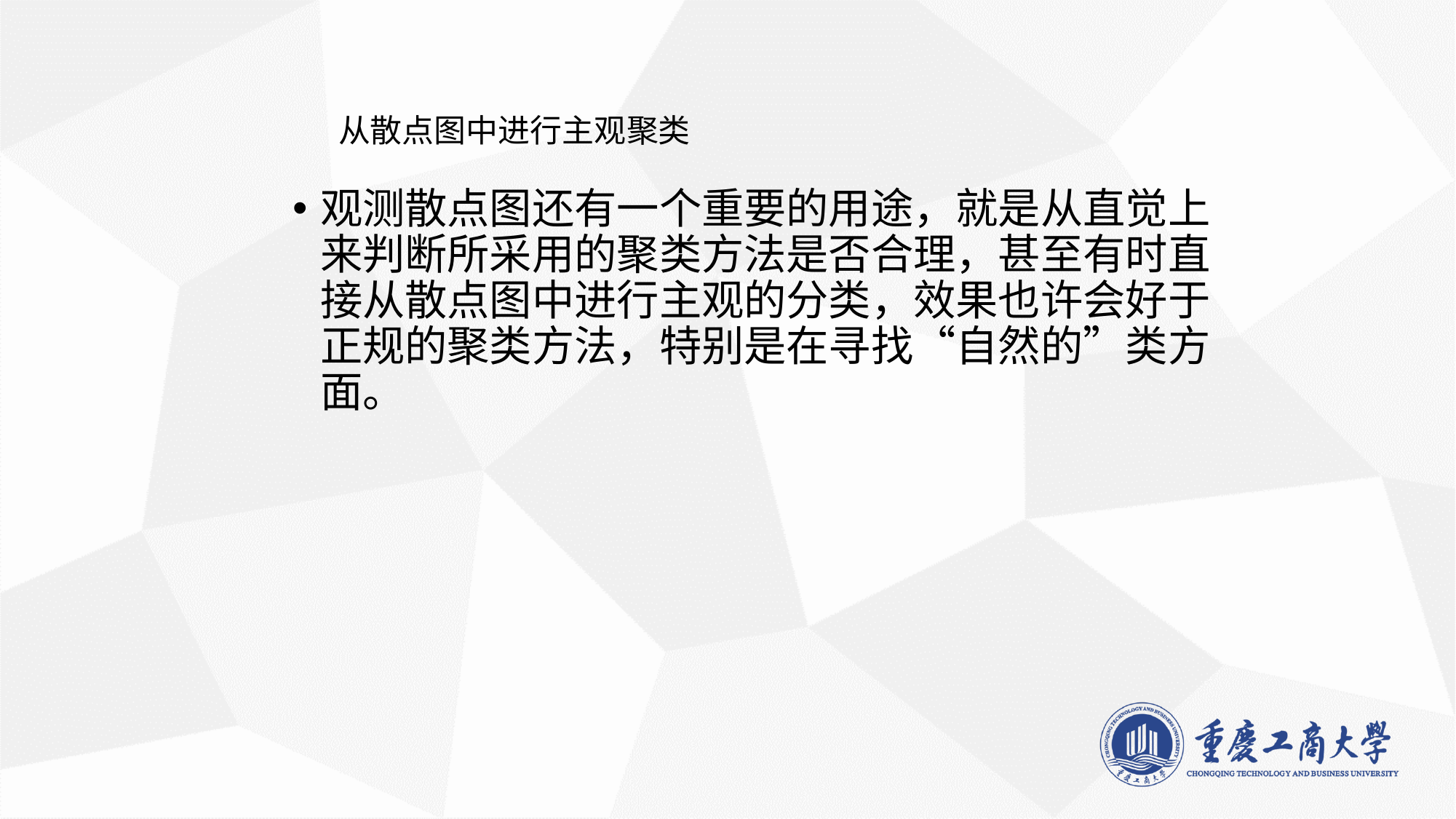

从散点图中进行主观聚类
观测散点图还有一个重要的用途，就是从直觉上来判断所采用的聚类方法是否合理，甚至有时直接从散点图中进行主观的分类，效果也许会好于正规的聚类方法，特别是在寻找“自然的”类方面。